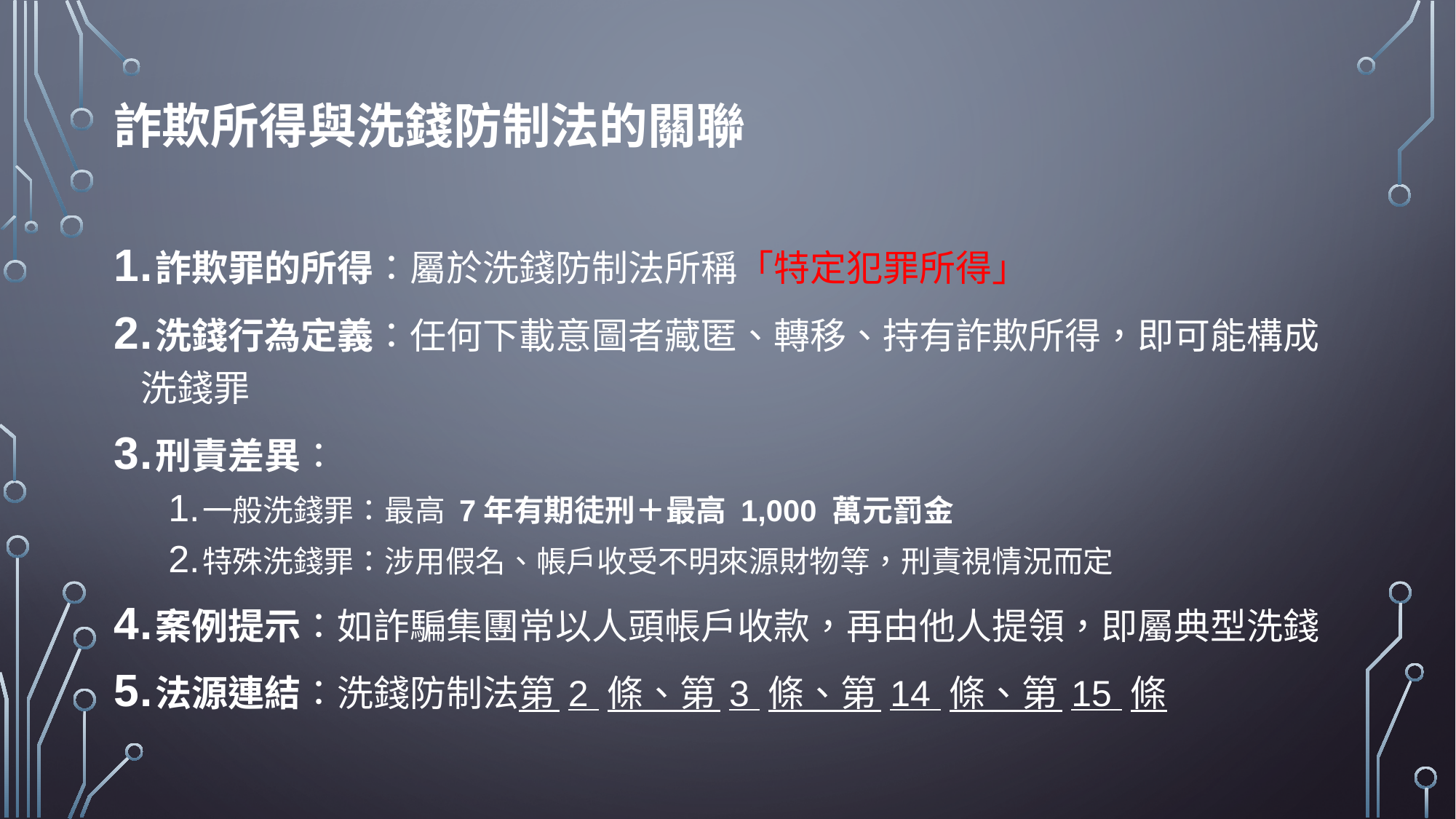

詐欺所得與洗錢防制法的關聯

詐欺罪的所得：屬於洗錢防制法所稱「特定犯罪所得」
洗錢行為定義：任何下載意圖者藏匿、轉移、持有詐欺所得，即可能構成洗錢罪
刑責差異：
一般洗錢罪：最高 7年有期徒刑＋最高 1,000 萬元罰金
特殊洗錢罪：涉用假名、帳戶收受不明來源財物等，刑責視情況而定
案例提示：如詐騙集團常以人頭帳戶收款，再由他人提領，即屬典型洗錢
法源連結：洗錢防制法第 2 條、第 3 條、第 14 條、第 15 條